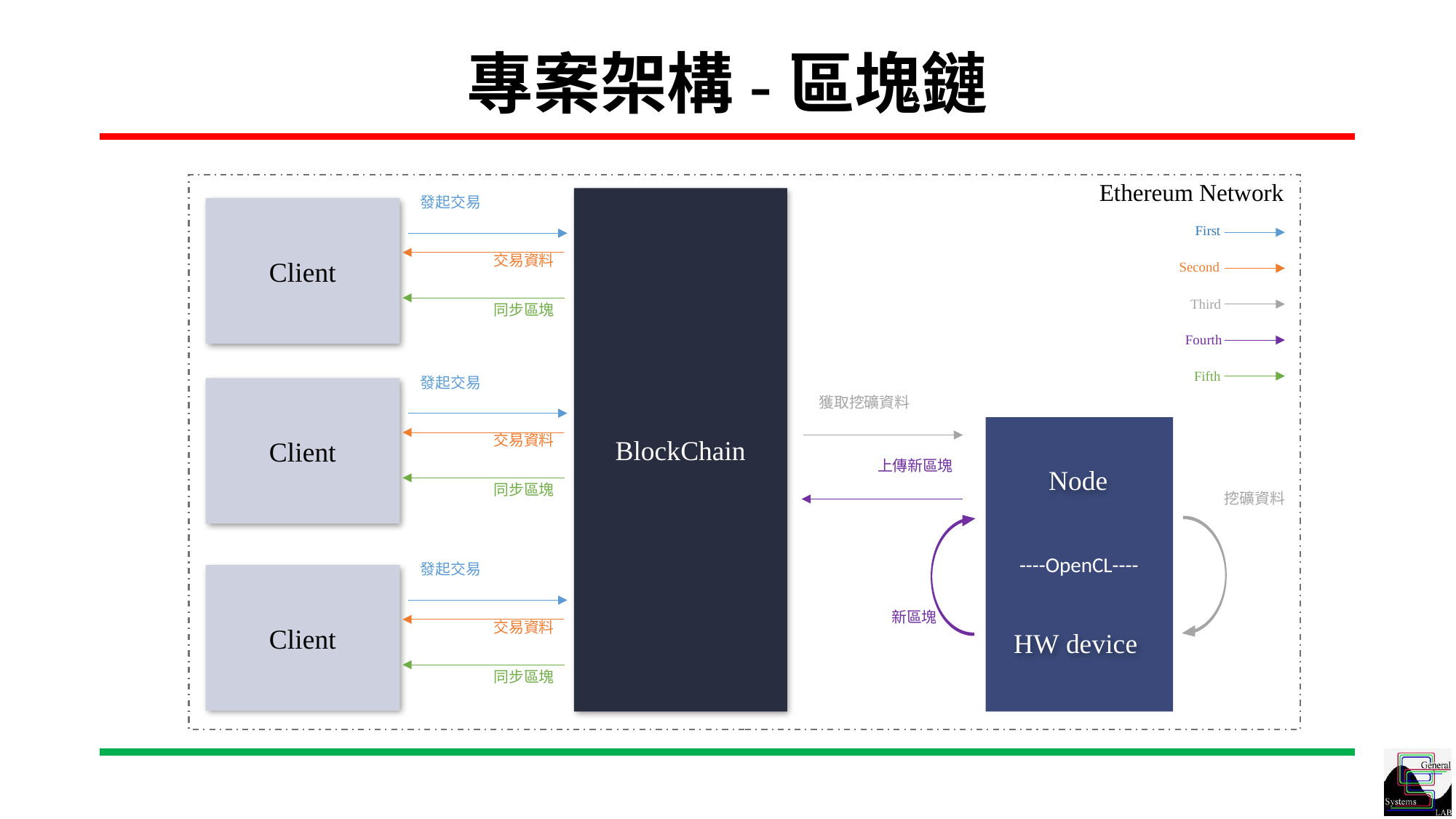

# 專案架構-區塊鏈
Ethereum Network

發起交易
Client
交易資料
同步區塊
BlockChain
First
Second
Third
Fourth
Fifth
發起交易
Client
交易資料
同步區塊
獲取挖礦資料
上傳新區塊

Node
HW device
挖礦資料

新區塊
----OpenCL----
發起交易
Client
交易資料
同步區塊